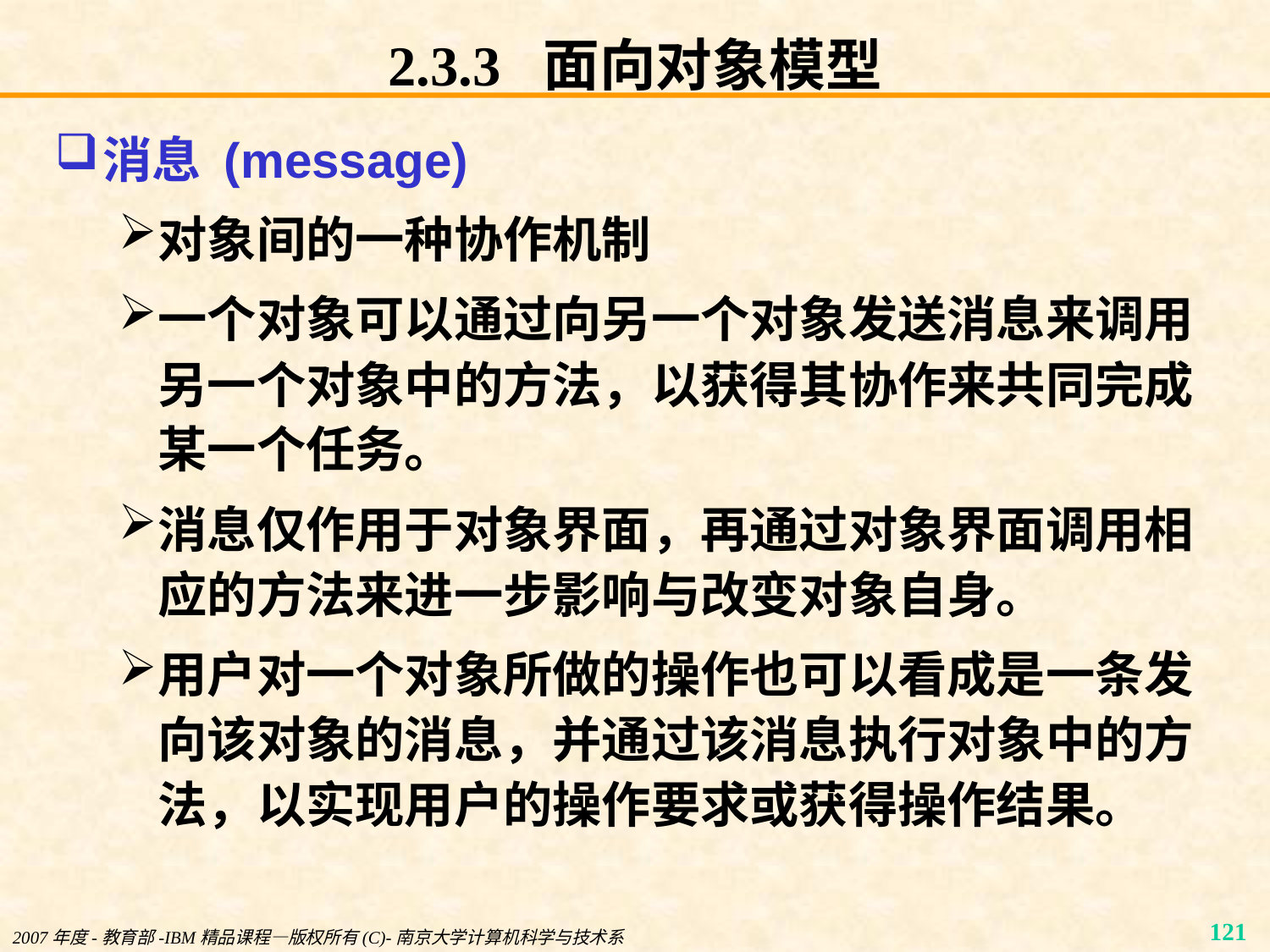

# 2.3.3  面向对象模型
消息 (message)
对象间的一种协作机制
一个对象可以通过向另一个对象发送消息来调用另一个对象中的方法，以获得其协作来共同完成某一个任务。
消息仅作用于对象界面，再通过对象界面调用相应的方法来进一步影响与改变对象自身。
用户对一个对象所做的操作也可以看成是一条发向该对象的消息，并通过该消息执行对象中的方法，以实现用户的操作要求或获得操作结果。
121
2007年度-教育部-IBM精品课程—版权所有(C)-南京大学计算机科学与技术系